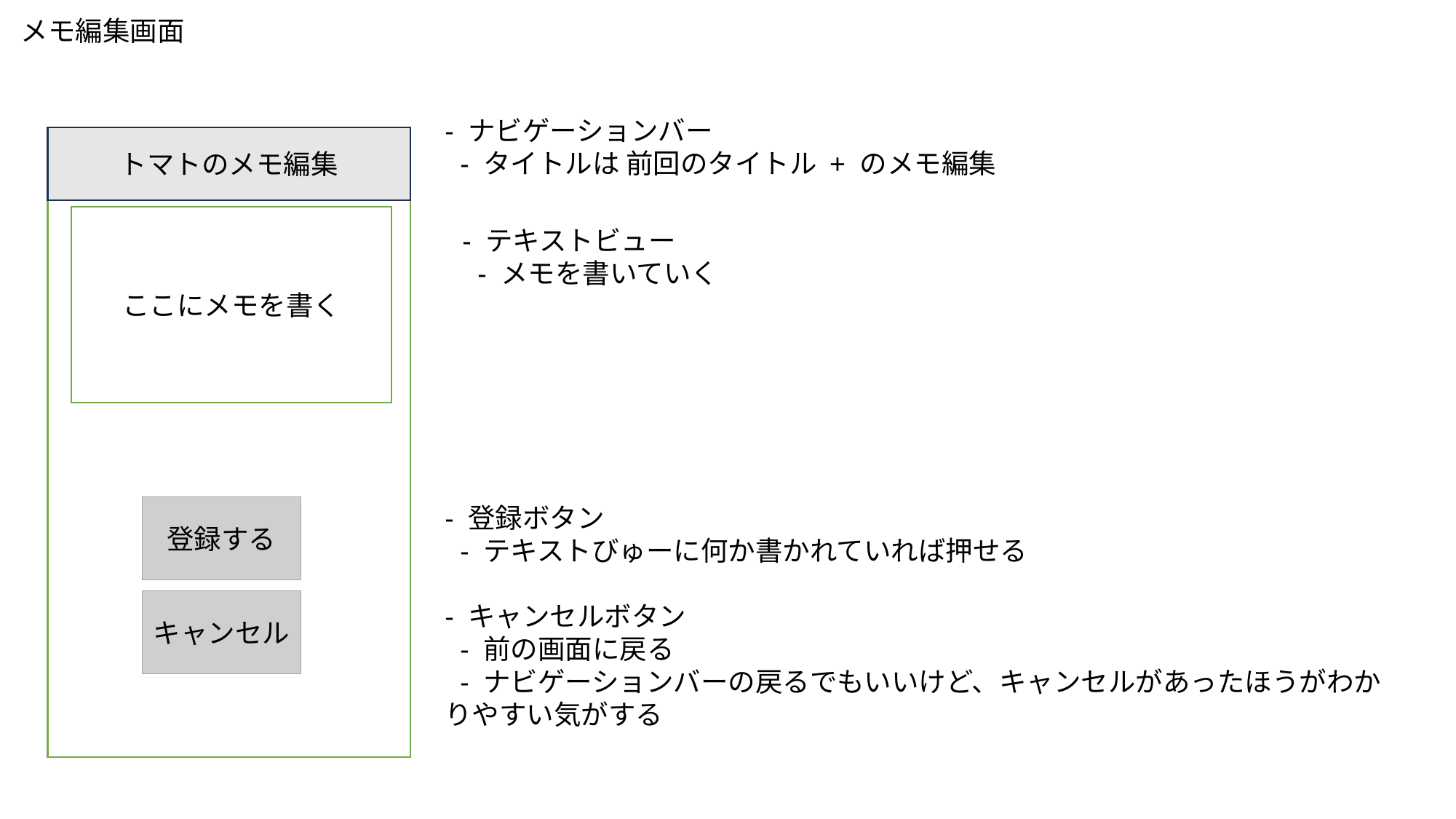

メモ編集画面
- ナビゲーションバー
  - タイトルは 前回のタイトル + のメモ編集
トマトのメモ編集

ここにメモを書く
登録する
- テキストビュー
  - メモを書いていく
- 登録ボタン
  - テキストびゅーに何か書かれていれば押せる

- キャンセルボタン
  - 前の画面に戻る
  - ナビゲーションバーの戻るでもいいけど、キャンセルがあったほうがわかりやすい気がする
キャンセル